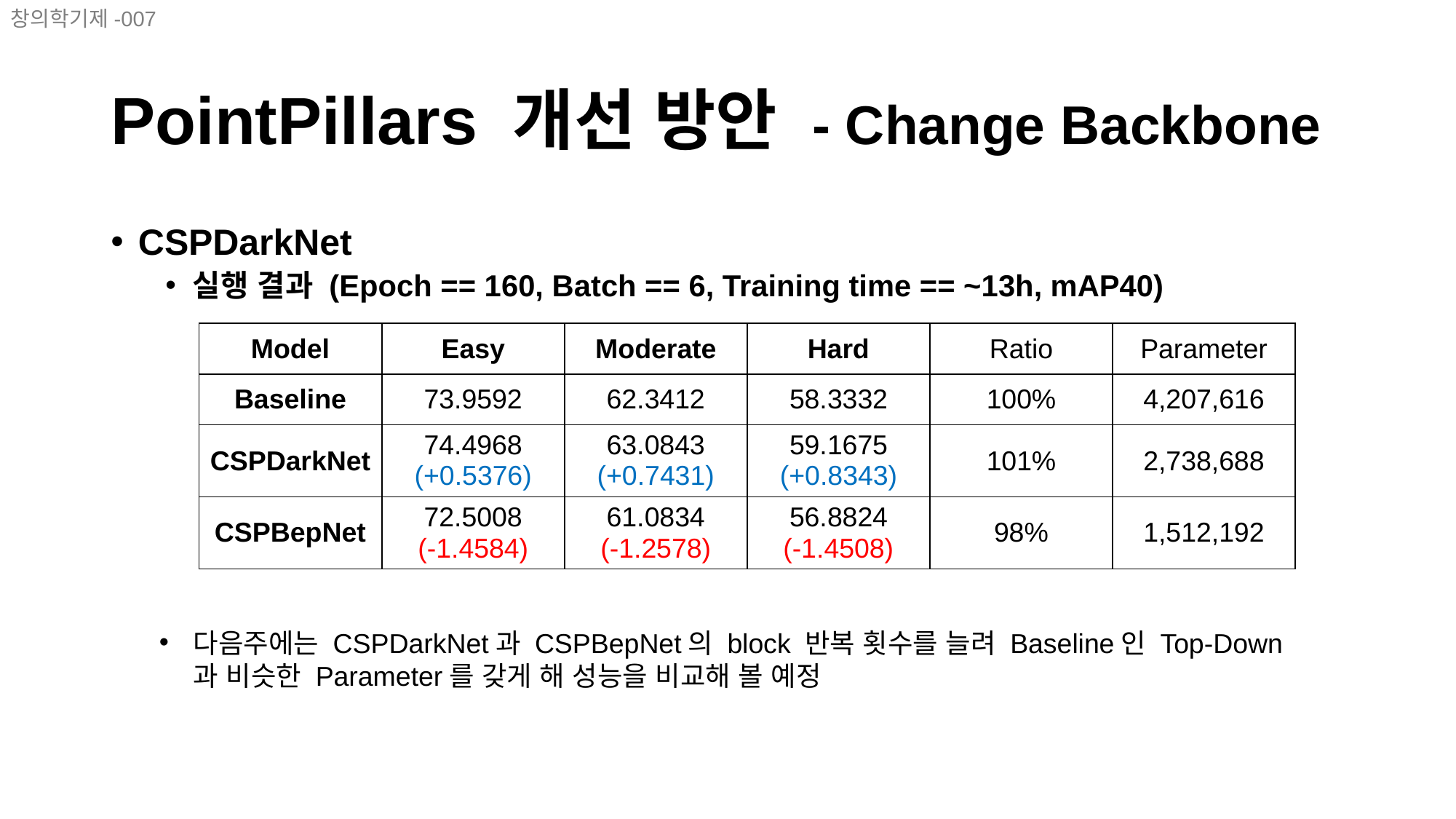

창의학기제-007
# PointPillars 개선 방안 - Change Backbone
CSPDarkNet
실행 결과 (Epoch == 160, Batch == 6, Training time == ~13h, mAP40)

| Model | Easy | Moderate | Hard | Ratio | Parameter |
| --- | --- | --- | --- | --- | --- |
| Baseline | 73.9592 | 62.3412 | 58.3332 | 100% | 4,207,616 |
| CSPDarkNet | 74.4968 (+0.5376) | 63.0843 (+0.7431) | 59.1675 (+0.8343) | 101% | 2,738,688 |
| CSPBepNet | 72.5008 (-1.4584) | 61.0834 (-1.2578) | 56.8824 (-1.4508) | 98% | 1,512,192 |
다음주에는 CSPDarkNet과 CSPBepNet의 block 반복 횟수를 늘려 Baseline인 Top-Down과 비슷한 Parameter를 갖게 해 성능을 비교해 볼 예정